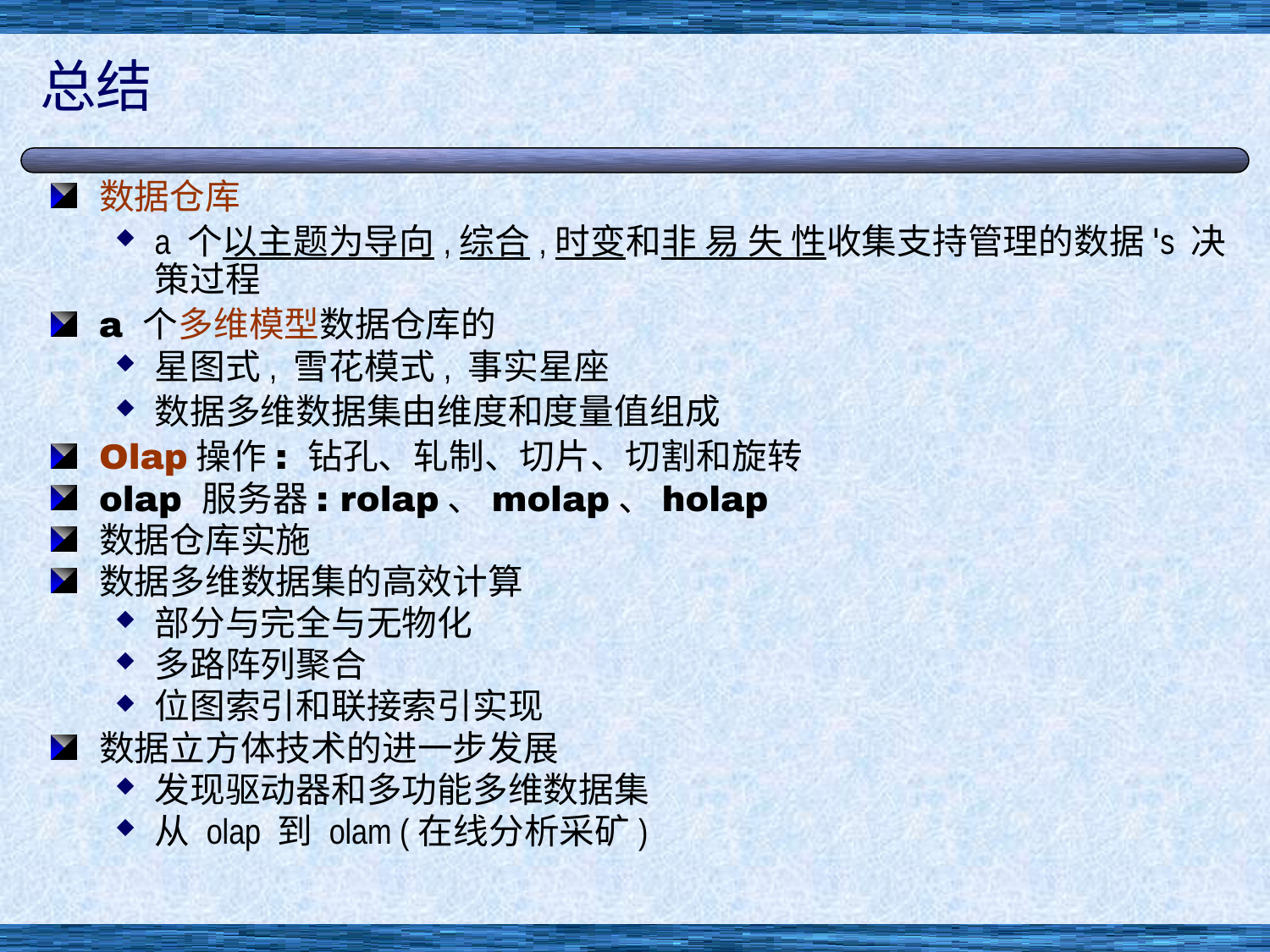

# 总结
数据仓库
a 个以主题为导向,综合,时变和非 易 失 性收集支持管理的数据's 决策过程
a 个多维模型数据仓库的
星图式, 雪花模式, 事实星座
数据多维数据集由维度和度量值组成
Olap操作: 钻孔、轧制、切片、切割和旋转
olap 服务器: rolap、molap、holap
数据仓库实施
数据多维数据集的高效计算
部分与完全与无物化
多路阵列聚合
位图索引和联接索引实现
数据立方体技术的进一步发展
发现驱动器和多功能多维数据集
从 olap 到 olam (在线分析采矿)